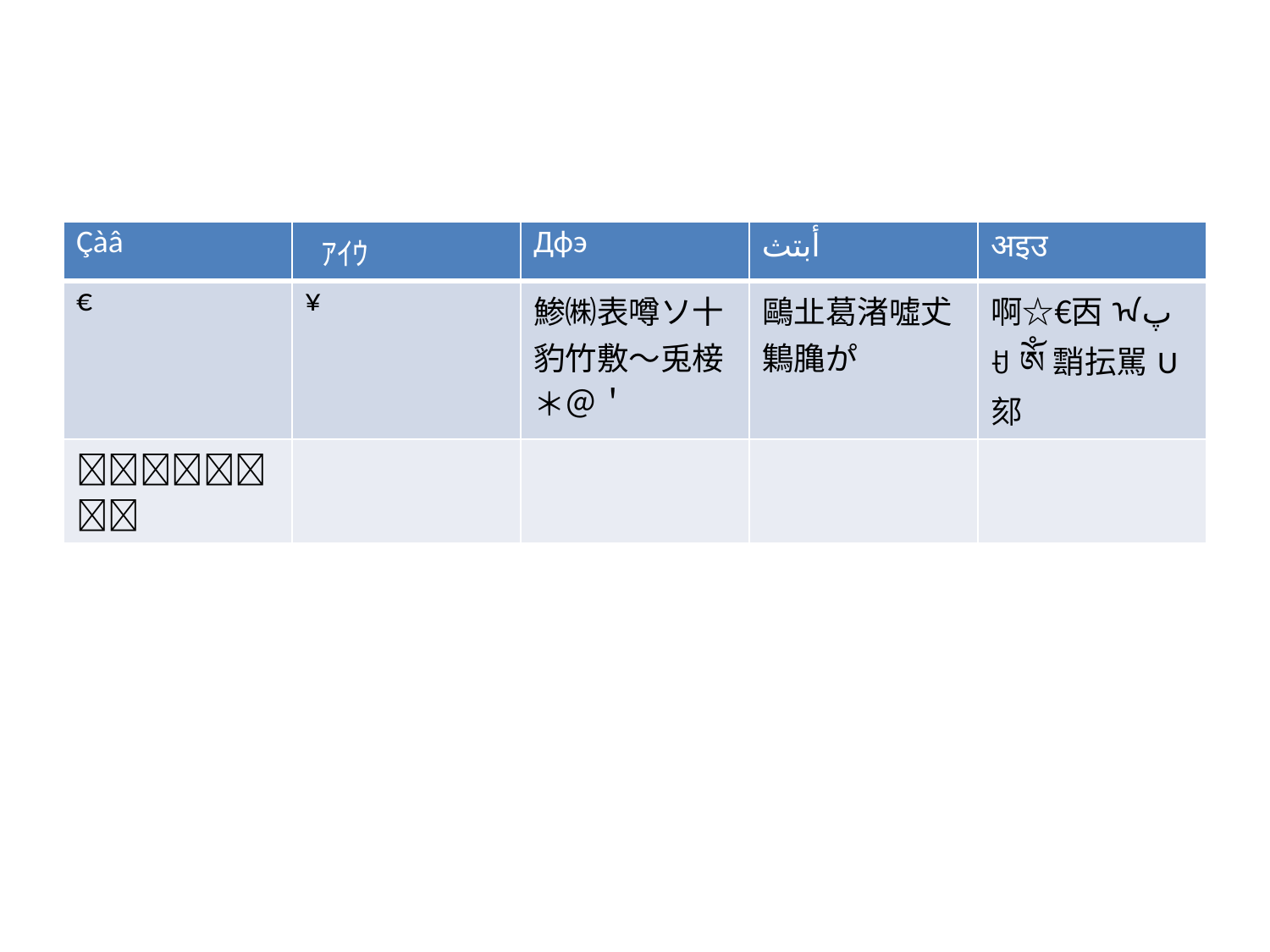

#
| Çàâ | ｱｲｳ | Дфэ | أبتث | अइउ |
| --- | --- | --- | --- | --- |
| € | ¥ | 鯵㈱表噂ソ十豹竹敷～兎椄＊＠＇ | 鷗㐀葛渚噓𠀋𪆐𪚲か゚ | 啊☆€㐁ᠠﭖꀀༀ䨭抎駡U郂 |
| 𠀀𠀁𠀂𠀃𠀄𪛔𪛕𪛖 |  |  |  |  |